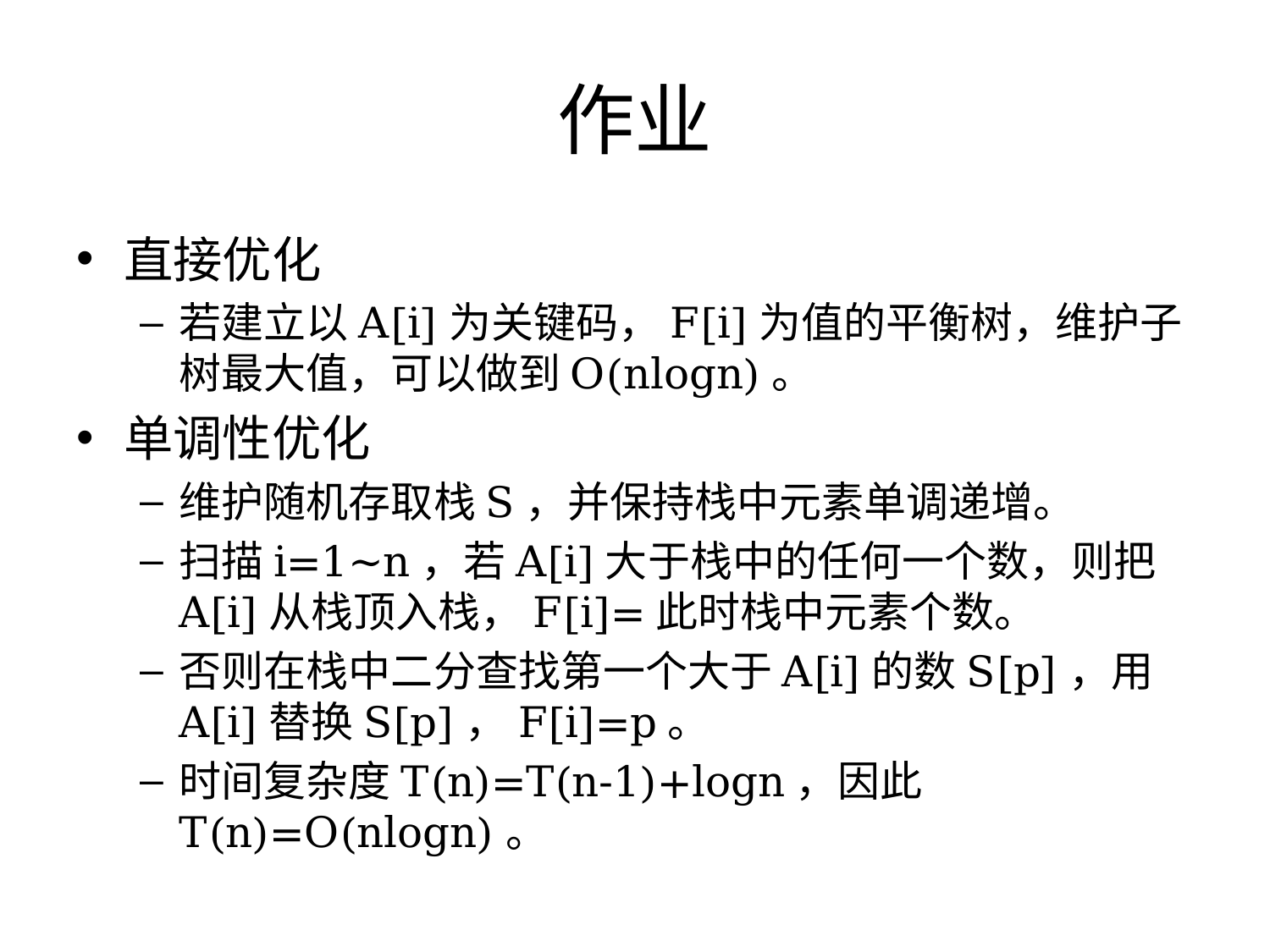

# 作业
直接优化
若建立以A[i]为关键码，F[i]为值的平衡树，维护子树最大值，可以做到O(nlogn)。
单调性优化
维护随机存取栈S，并保持栈中元素单调递增。
扫描i=1~n，若A[i]大于栈中的任何一个数，则把A[i]从栈顶入栈，F[i]=此时栈中元素个数。
否则在栈中二分查找第一个大于A[i]的数S[p]，用A[i]替换S[p]，F[i]=p。
时间复杂度T(n)=T(n-1)+logn，因此T(n)=O(nlogn)。